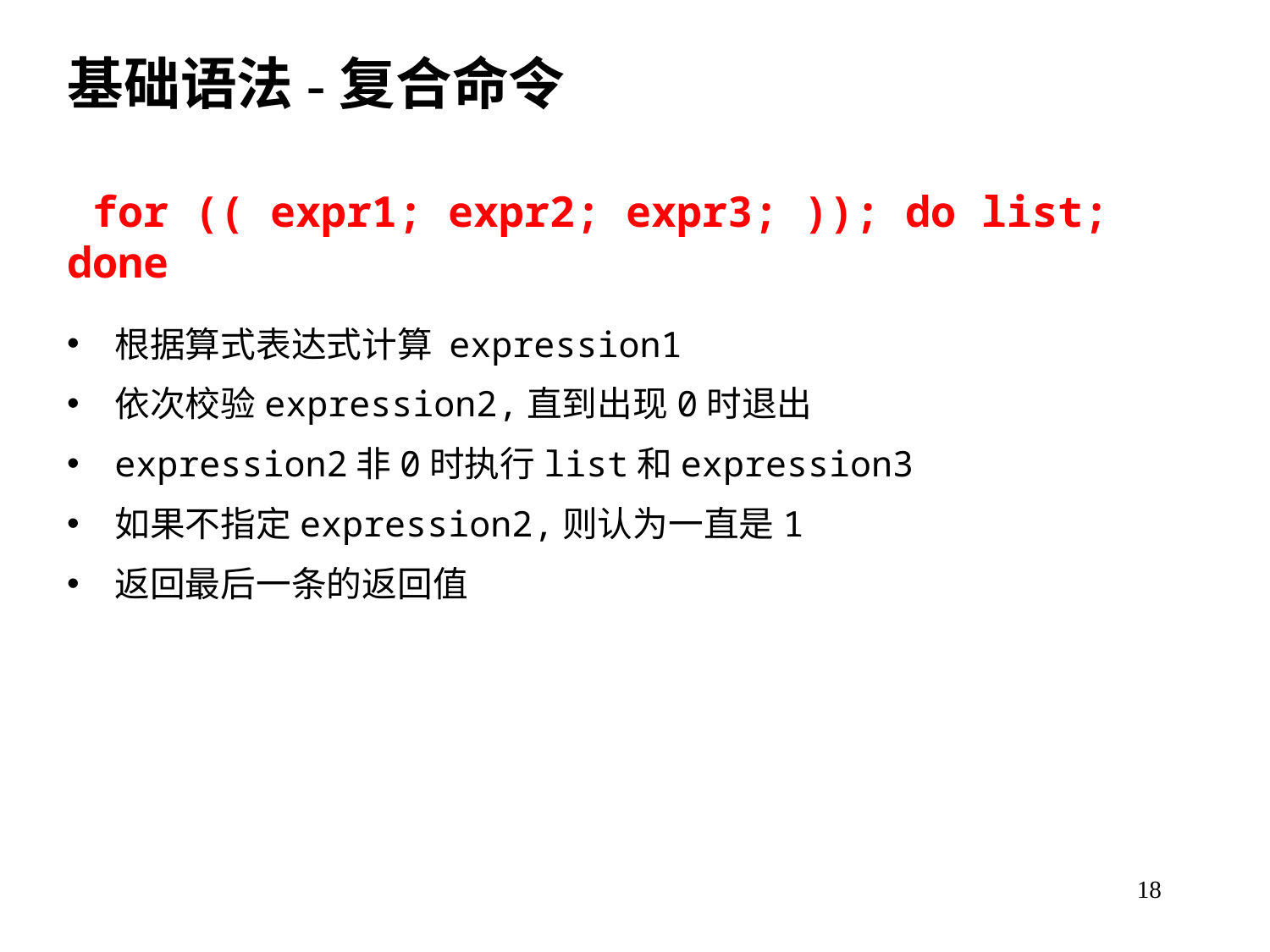

基础语法-复合命令
 for (( expr1; expr2; expr3; )); do list; done
根据算式表达式计算 expression1
依次校验expression2,直到出现0时退出
expression2非0时执行list和expression3
如果不指定expression2,则认为一直是1
返回最后一条的返回值
18